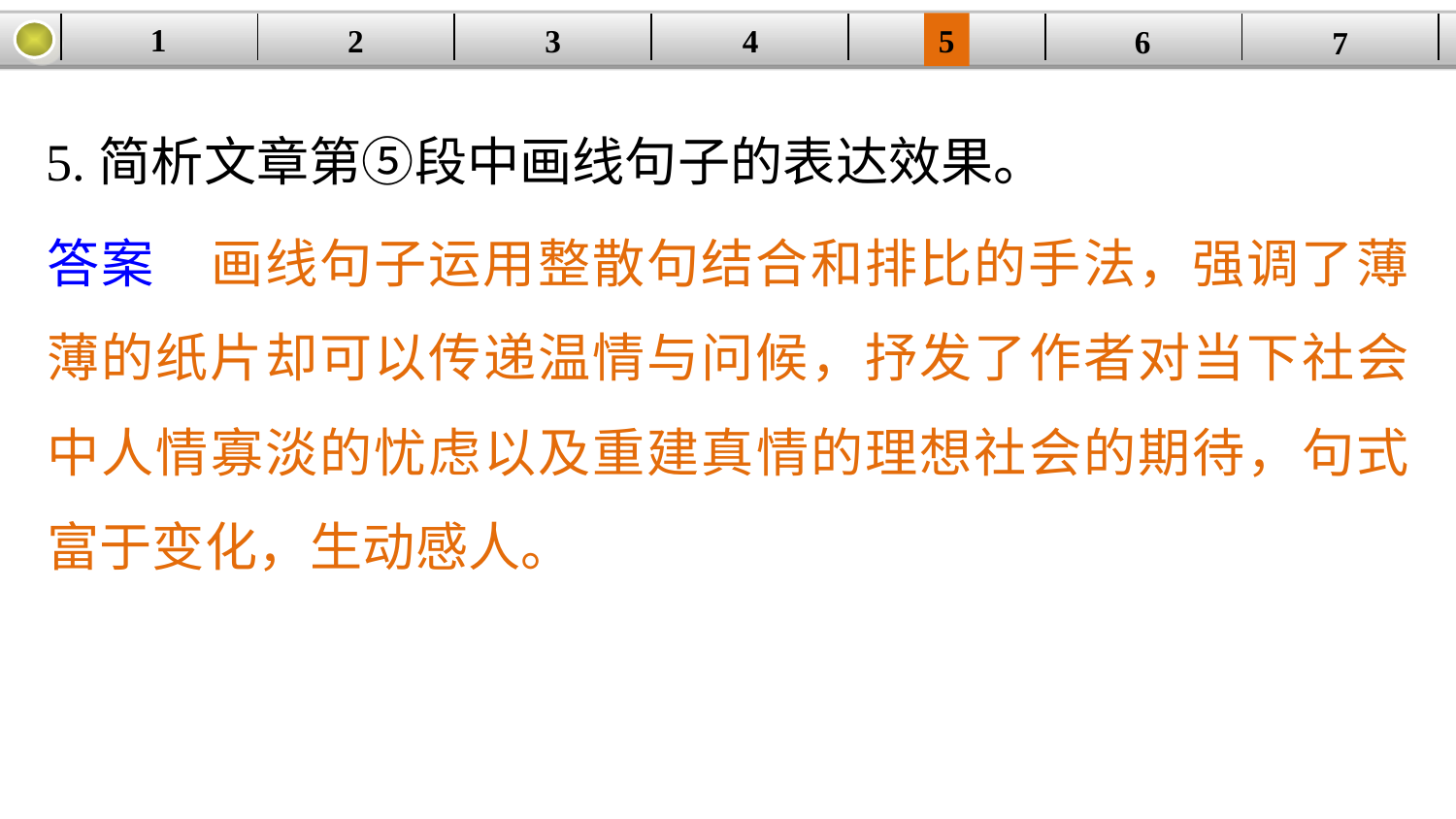

1
5
3
2
|  |  |  |  |  |  |  |
| --- | --- | --- | --- | --- | --- | --- |
4
6
7

5.简析文章第⑤段中画线句子的表达效果。
答案　画线句子运用整散句结合和排比的手法，强调了薄薄的纸片却可以传递温情与问候，抒发了作者对当下社会中人情寡淡的忧虑以及重建真情的理想社会的期待，句式富于变化，生动感人。